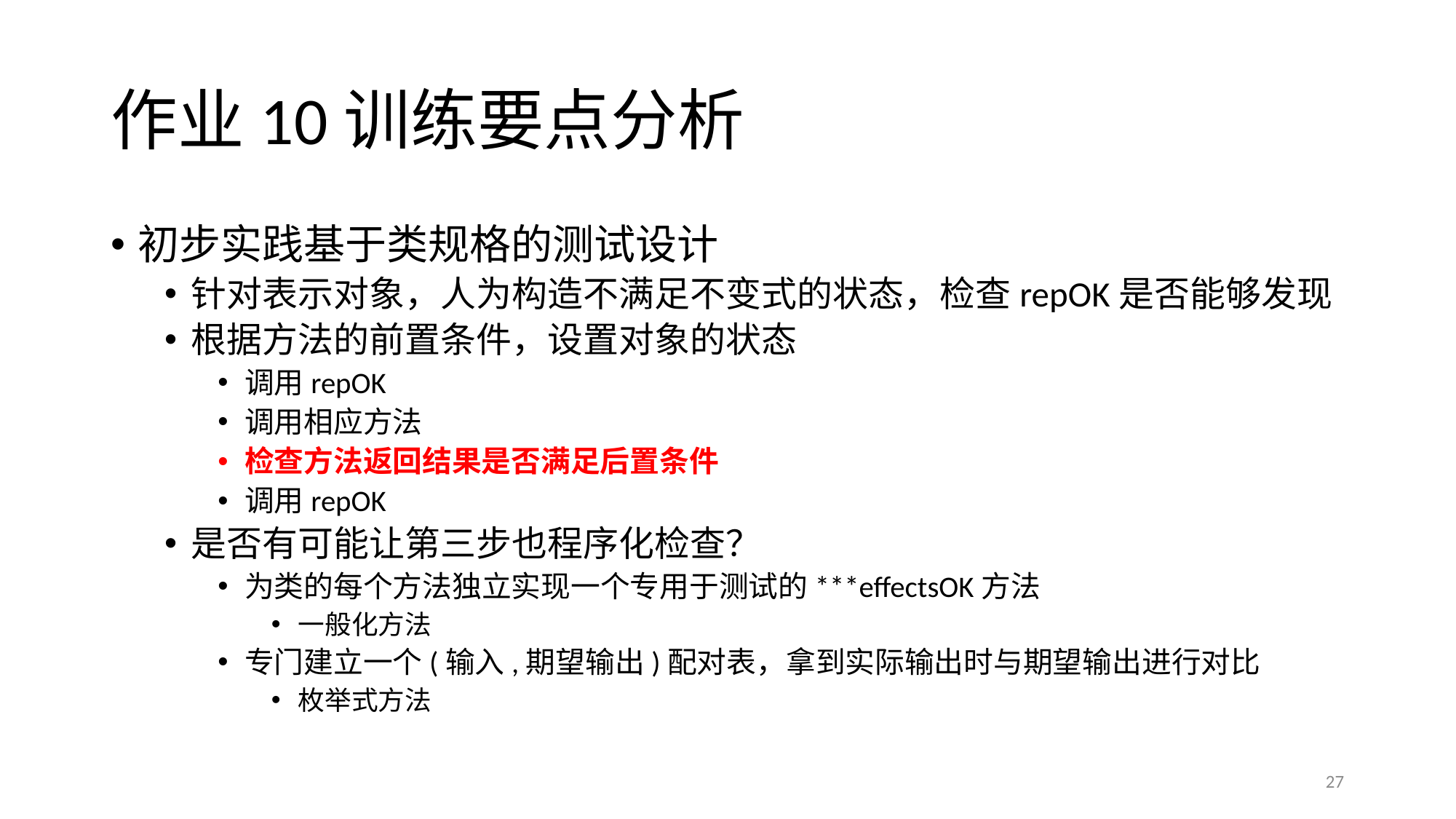

# 作业10训练要点分析
初步实践基于类规格的测试设计
针对表示对象，人为构造不满足不变式的状态，检查repOK是否能够发现
根据方法的前置条件，设置对象的状态
调用repOK
调用相应方法
检查方法返回结果是否满足后置条件
调用repOK
是否有可能让第三步也程序化检查？
为类的每个方法独立实现一个专用于测试的***effectsOK方法
一般化方法
专门建立一个(输入,期望输出)配对表，拿到实际输出时与期望输出进行对比
枚举式方法
27